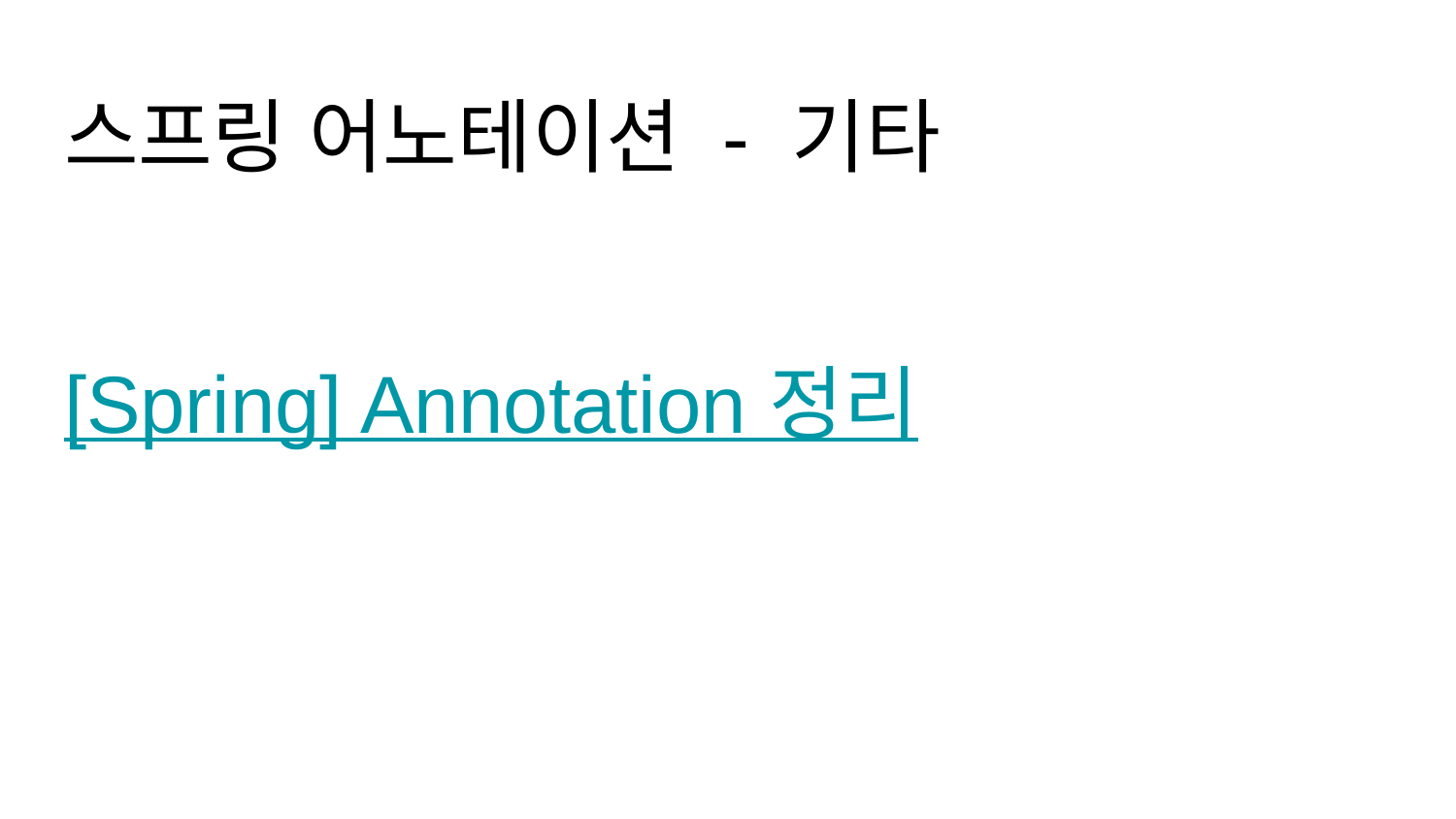

# 스프링 어노테이션 - 기타

[Spring] Annotation 정리